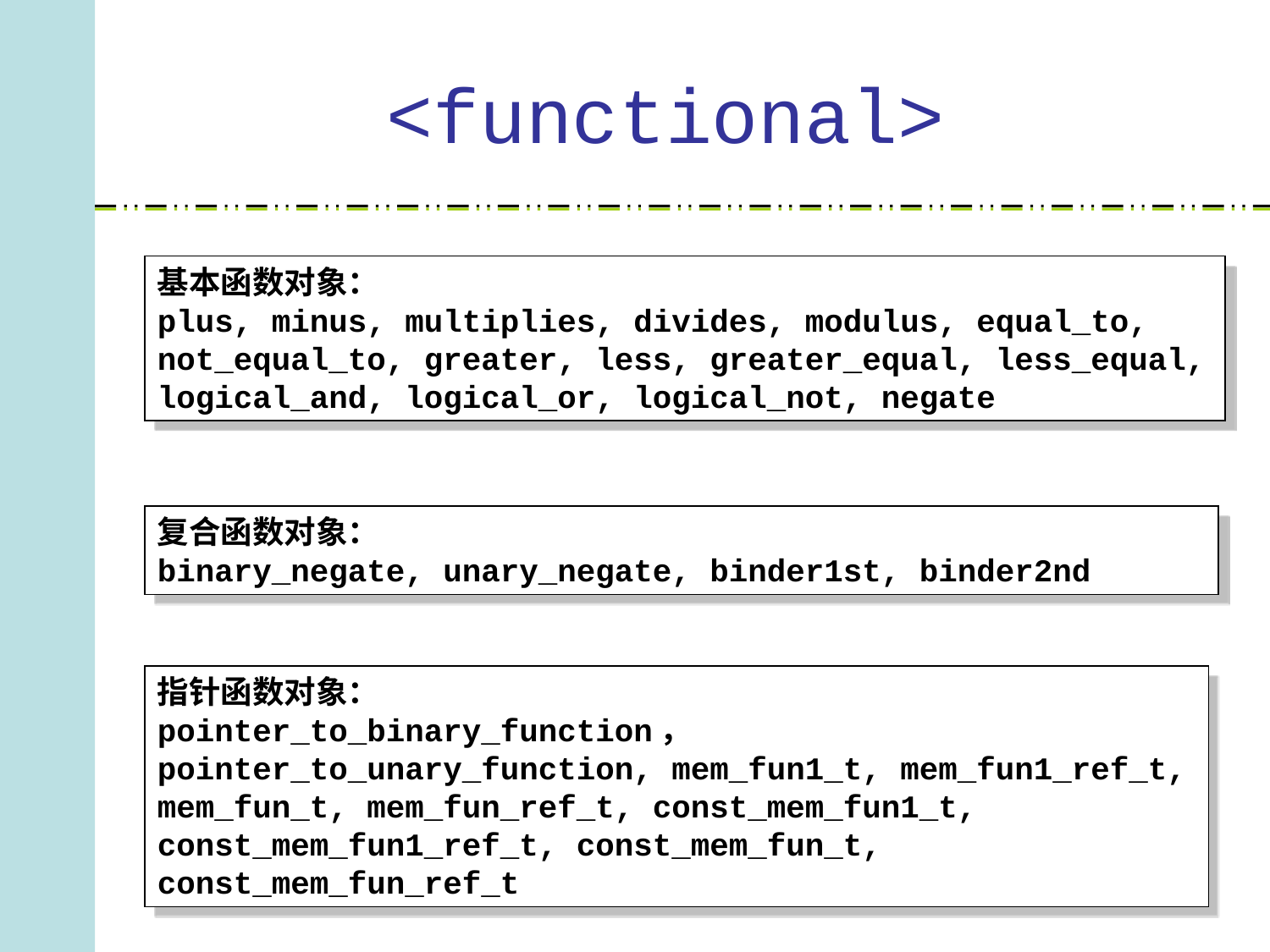

# <functional>
基本函数对象：
plus, minus, multiplies, divides, modulus, equal_to, not_equal_to, greater, less, greater_equal, less_equal, logical_and, logical_or, logical_not, negate
复合函数对象：
binary_negate, unary_negate, binder1st, binder2nd
指针函数对象：
pointer_to_binary_function， pointer_to_unary_function, mem_fun1_t, mem_fun1_ref_t, mem_fun_t, mem_fun_ref_t, const_mem_fun1_t, const_mem_fun1_ref_t, const_mem_fun_t, const_mem_fun_ref_t